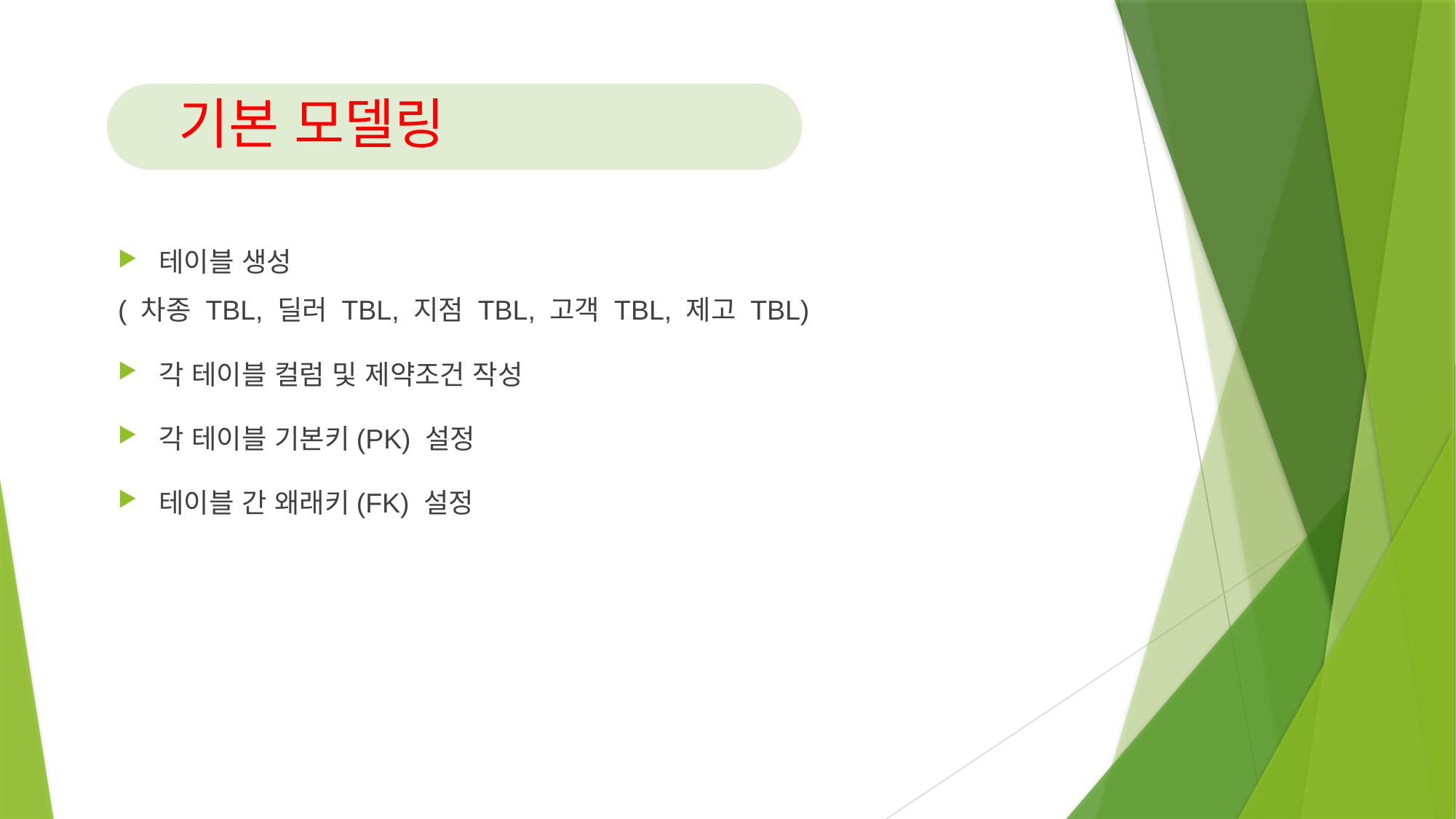

# 기본 모델링
테이블 생성
( 차종 TBL, 딜러 TBL, 지점 TBL, 고객 TBL, 제고 TBL)
각 테이블 컬럼 및 제약조건 작성
각 테이블 기본키(PK) 설정
테이블 간 왜래키(FK) 설정